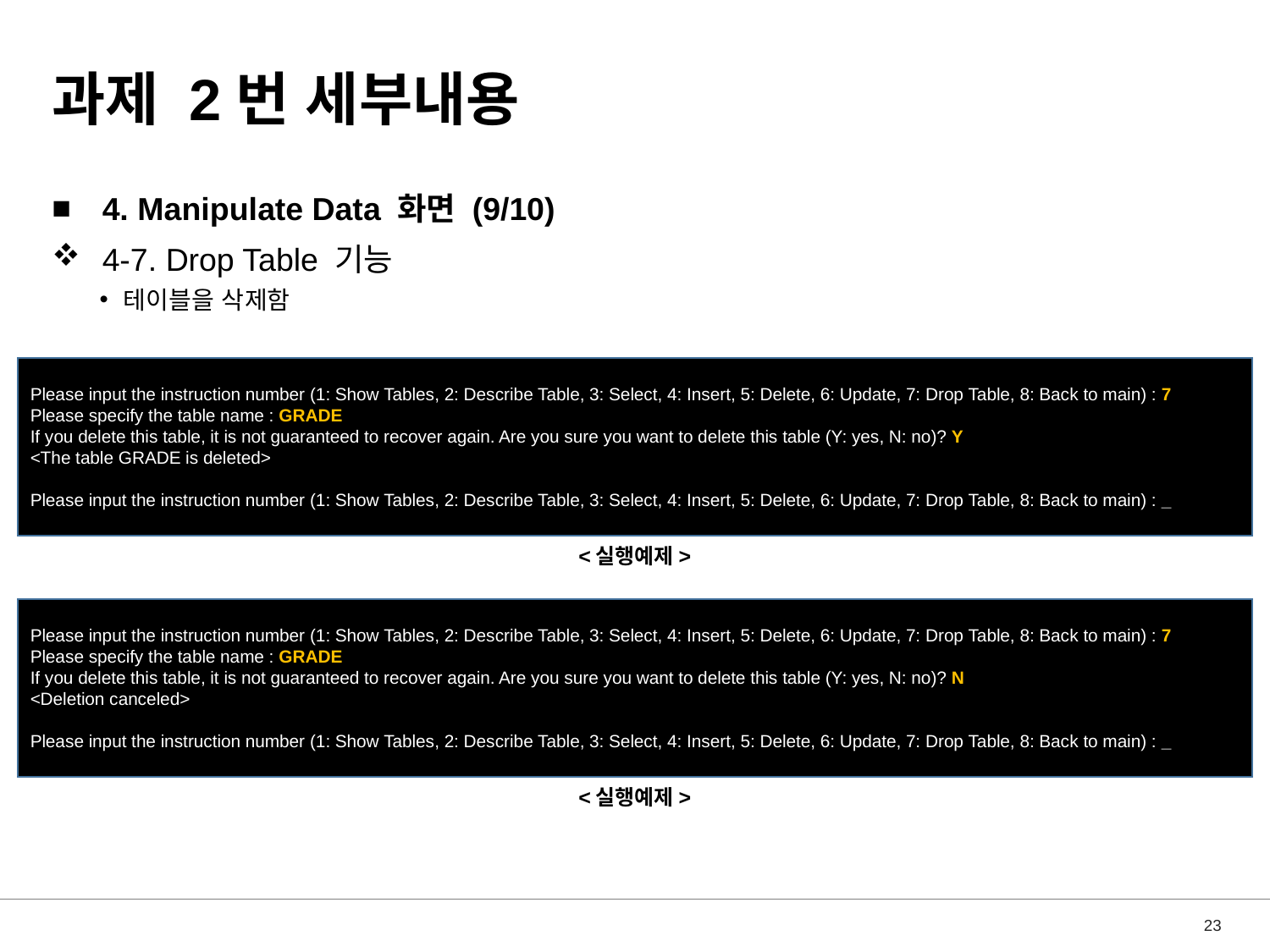

# 과제 2번 세부내용
4. Manipulate Data 화면 (9/10)
4-7. Drop Table 기능
테이블을 삭제함

Please input the instruction number (1: Show Tables, 2: Describe Table, 3: Select, 4: Insert, 5: Delete, 6: Update, 7: Drop Table, 8: Back to main) : 7
Please specify the table name : GRADE
If you delete this table, it is not guaranteed to recover again. Are you sure you want to delete this table (Y: yes, N: no)? Y
<The table GRADE is deleted>

Please input the instruction number (1: Show Tables, 2: Describe Table, 3: Select, 4: Insert, 5: Delete, 6: Update, 7: Drop Table, 8: Back to main) : _
<실행예제>
Please input the instruction number (1: Show Tables, 2: Describe Table, 3: Select, 4: Insert, 5: Delete, 6: Update, 7: Drop Table, 8: Back to main) : 7
Please specify the table name : GRADE
If you delete this table, it is not guaranteed to recover again. Are you sure you want to delete this table (Y: yes, N: no)? N
<Deletion canceled>

Please input the instruction number (1: Show Tables, 2: Describe Table, 3: Select, 4: Insert, 5: Delete, 6: Update, 7: Drop Table, 8: Back to main) : _
<실행예제>
23